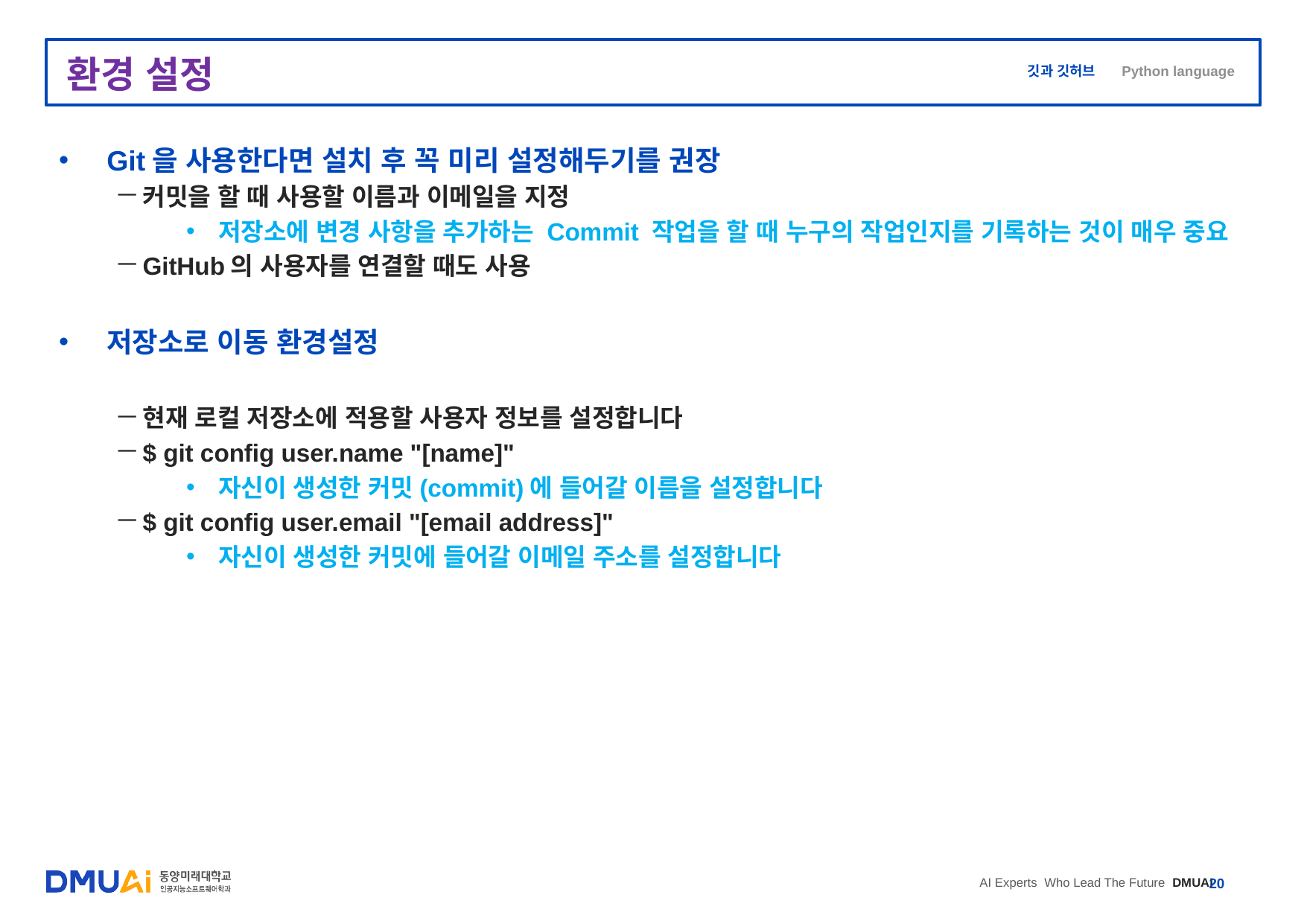

# 환경 설정
Git을 사용한다면 설치 후 꼭 미리 설정해두기를 권장
커밋을 할 때 사용할 이름과 이메일을 지정
저장소에 변경 사항을 추가하는 Commit 작업을 할 때 누구의 작업인지를 기록하는 것이 매우 중요
GitHub의 사용자를 연결할 때도 사용

저장소로 이동 환경설정

현재 로컬 저장소에 적용할 사용자 정보를 설정합니다
$ git config user.name "[name]"
자신이 생성한 커밋(commit)에 들어갈 이름을 설정합니다
$ git config user.email "[email address]"
자신이 생성한 커밋에 들어갈 이메일 주소를 설정합니다